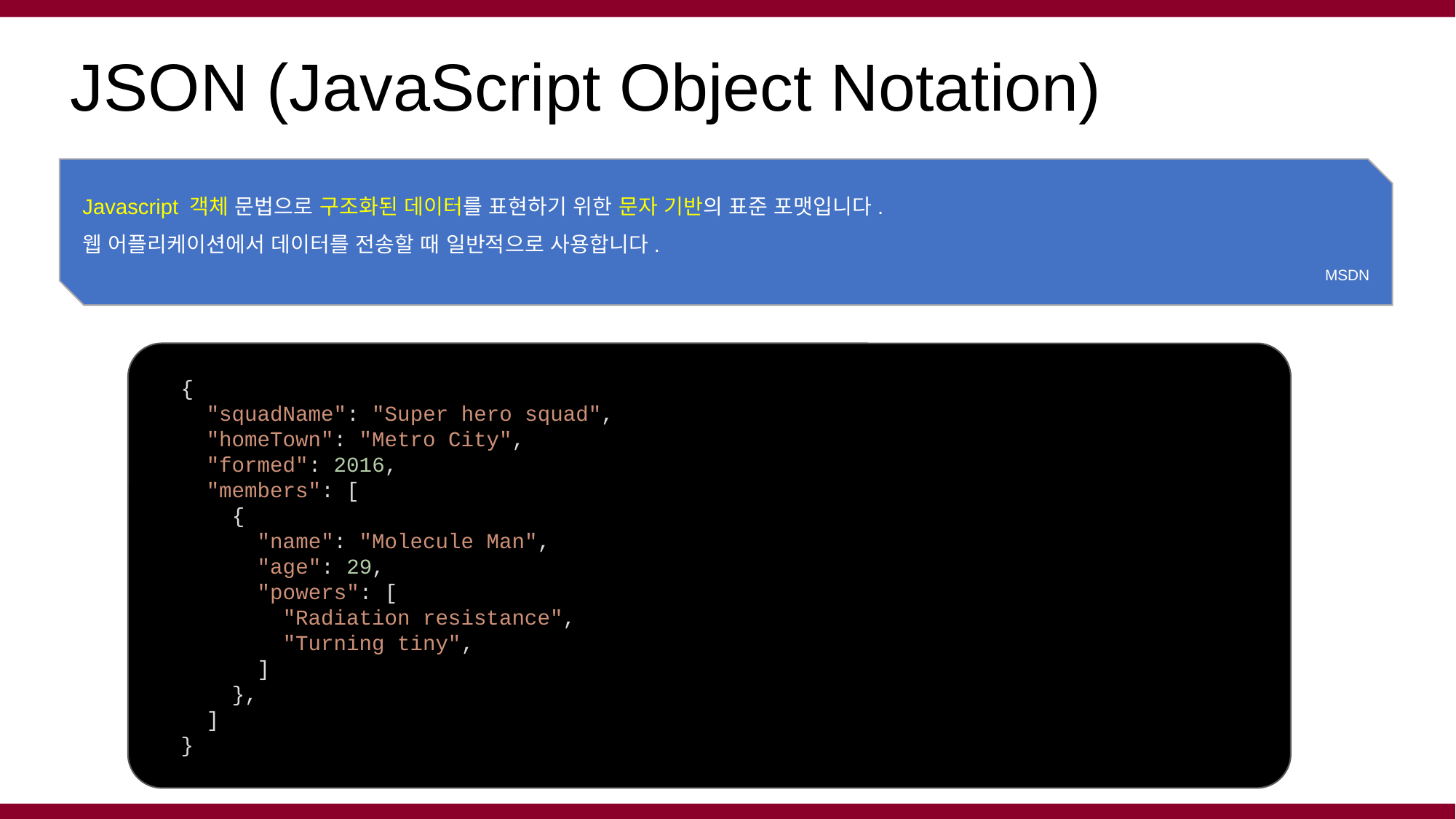

# JSON (JavaScript Object Notation)
Javascript 객체 문법으로 구조화된 데이터를 표현하기 위한 문자 기반의 표준 포맷입니다.
웹 어플리케이션에서 데이터를 전송할 때 일반적으로 사용합니다.
MSDN
{
  "squadName": "Super hero squad",
  "homeTown": "Metro City",
  "formed": 2016,
  "members": [
    {
      "name": "Molecule Man",
      "age": 29,
      "powers": [
        "Radiation resistance",
        "Turning tiny",
      ]
    },
  ]
}